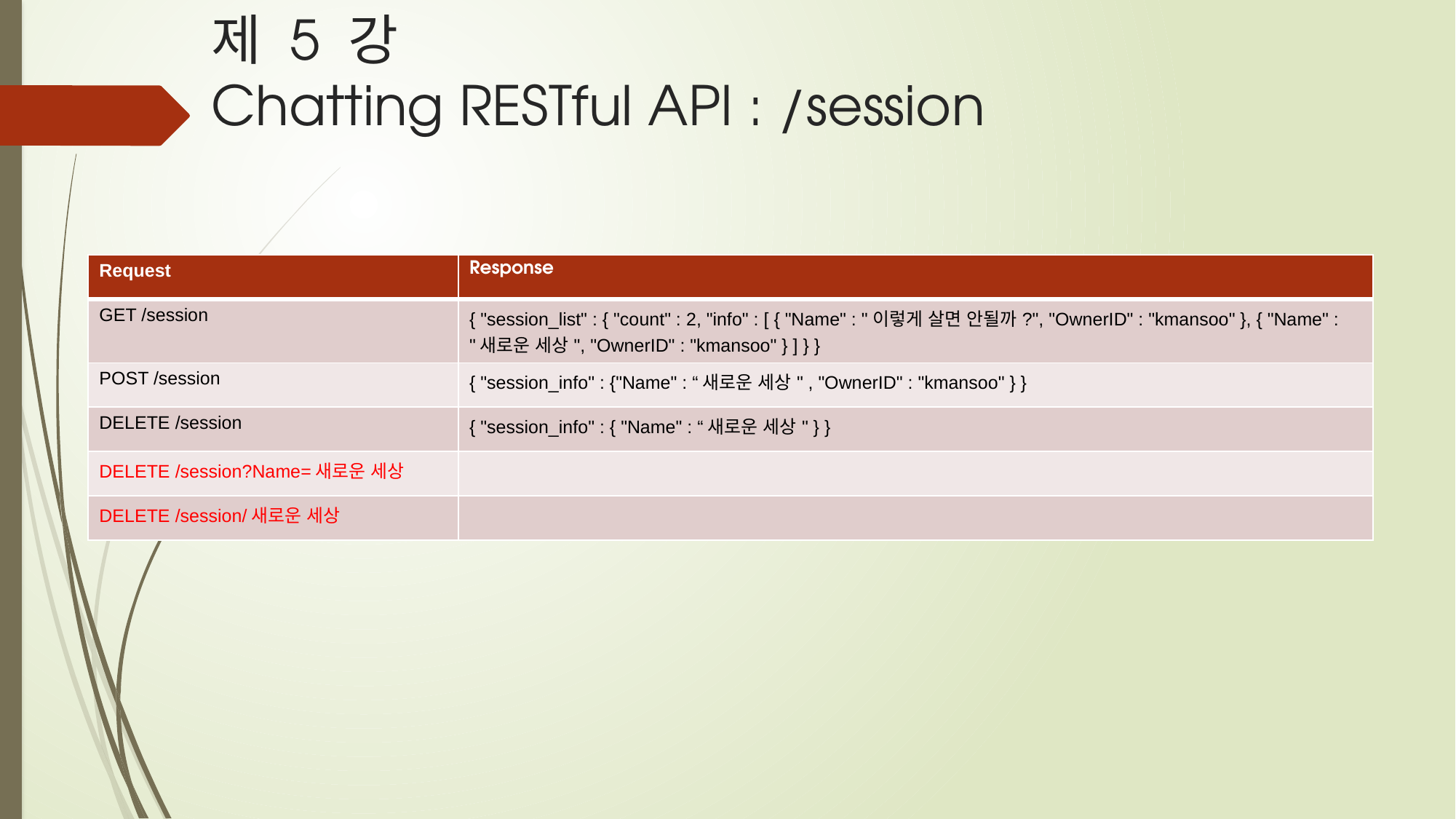

# 제 5 강 Chatting RESTful API : /session
| Request | Response |
| --- | --- |
| GET /session | { "session\_list" : { "count" : 2, "info" : [ { "Name" : "이렇게 살면 안될까?", "OwnerID" : "kmansoo" }, { "Name" : "새로운 세상", "OwnerID" : "kmansoo" } ] } } |
| POST /session | { "session\_info" : {"Name" : “새로운 세상" , "OwnerID" : "kmansoo" } } |
| DELETE /session | { "session\_info" : { "Name" : “새로운 세상" } } |
| DELETE /session?Name=새로운 세상 |  |
| DELETE /session/새로운 세상 |  |